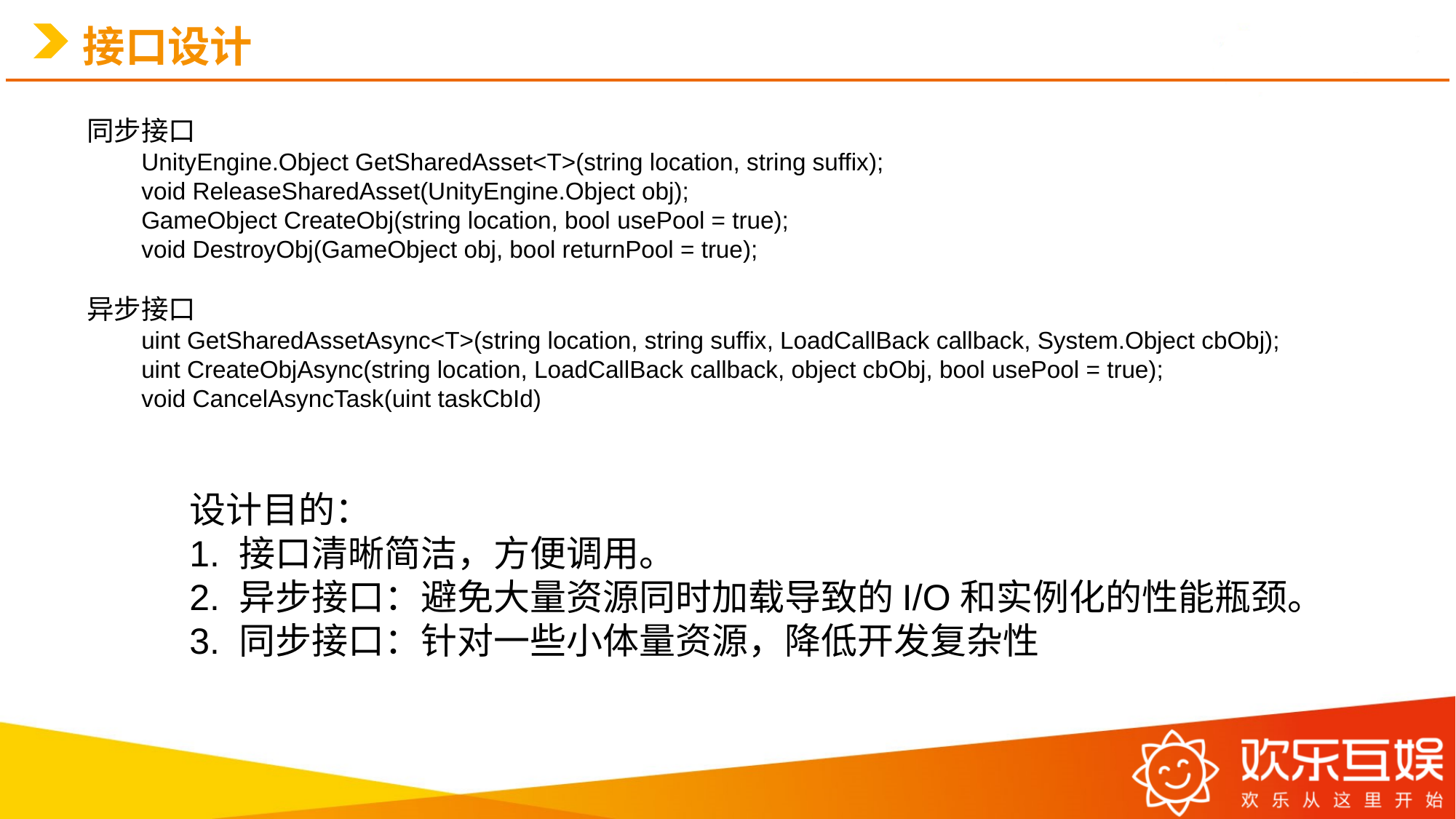

# 接口设计
同步接口
UnityEngine.Object GetSharedAsset<T>(string location, string suffix);
void ReleaseSharedAsset(UnityEngine.Object obj);
GameObject CreateObj(string location, bool usePool = true);
void DestroyObj(GameObject obj, bool returnPool = true);

异步接口
uint GetSharedAssetAsync<T>(string location, string suffix, LoadCallBack callback, System.Object cbObj);
uint CreateObjAsync(string location, LoadCallBack callback, object cbObj, bool usePool = true);
void CancelAsyncTask(uint taskCbId)
设计目的：
1. 接口清晰简洁，方便调用。
2. 异步接口：避免大量资源同时加载导致的I/O和实例化的性能瓶颈。
3. 同步接口：针对一些小体量资源，降低开发复杂性